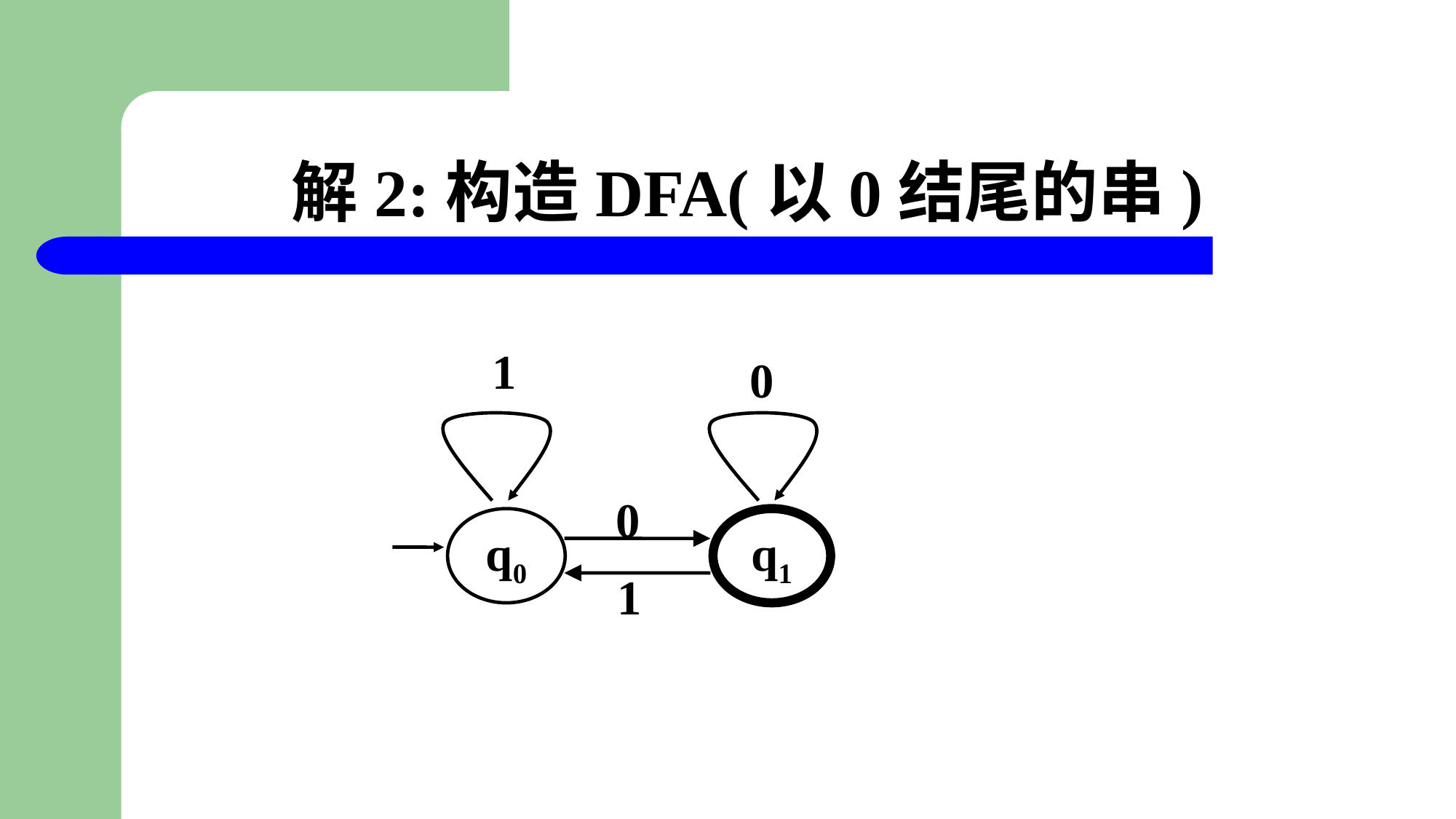

# 解2:构造DFA(以0结尾的串)
1
0

0
q0
q1

1